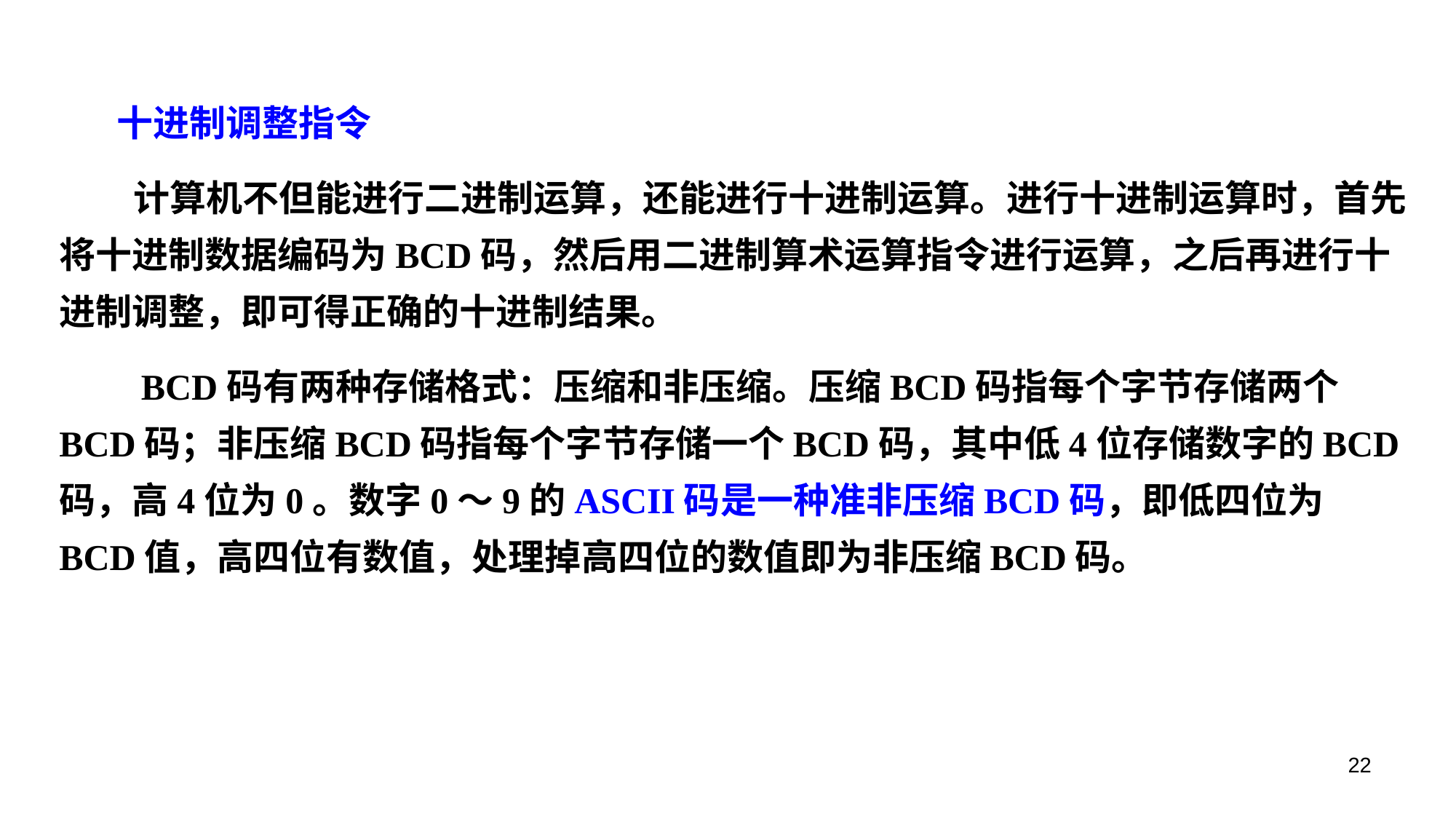

十进制调整指令
        计算机不但能进行二进制运算，还能进行十进制运算。进行十进制运算时，首先将十进制数据编码为BCD码，然后用二进制算术运算指令进行运算，之后再进行十进制调整，即可得正确的十进制结果。
         BCD码有两种存储格式：压缩和非压缩。压缩BCD码指每个字节存储两个BCD码；非压缩BCD码指每个字节存储一个BCD码，其中低4位存储数字的BCD码，高4位为0。数字0～9的ASCII码是一种准非压缩BCD码，即低四位为BCD值，高四位有数值，处理掉高四位的数值即为非压缩BCD码。
22